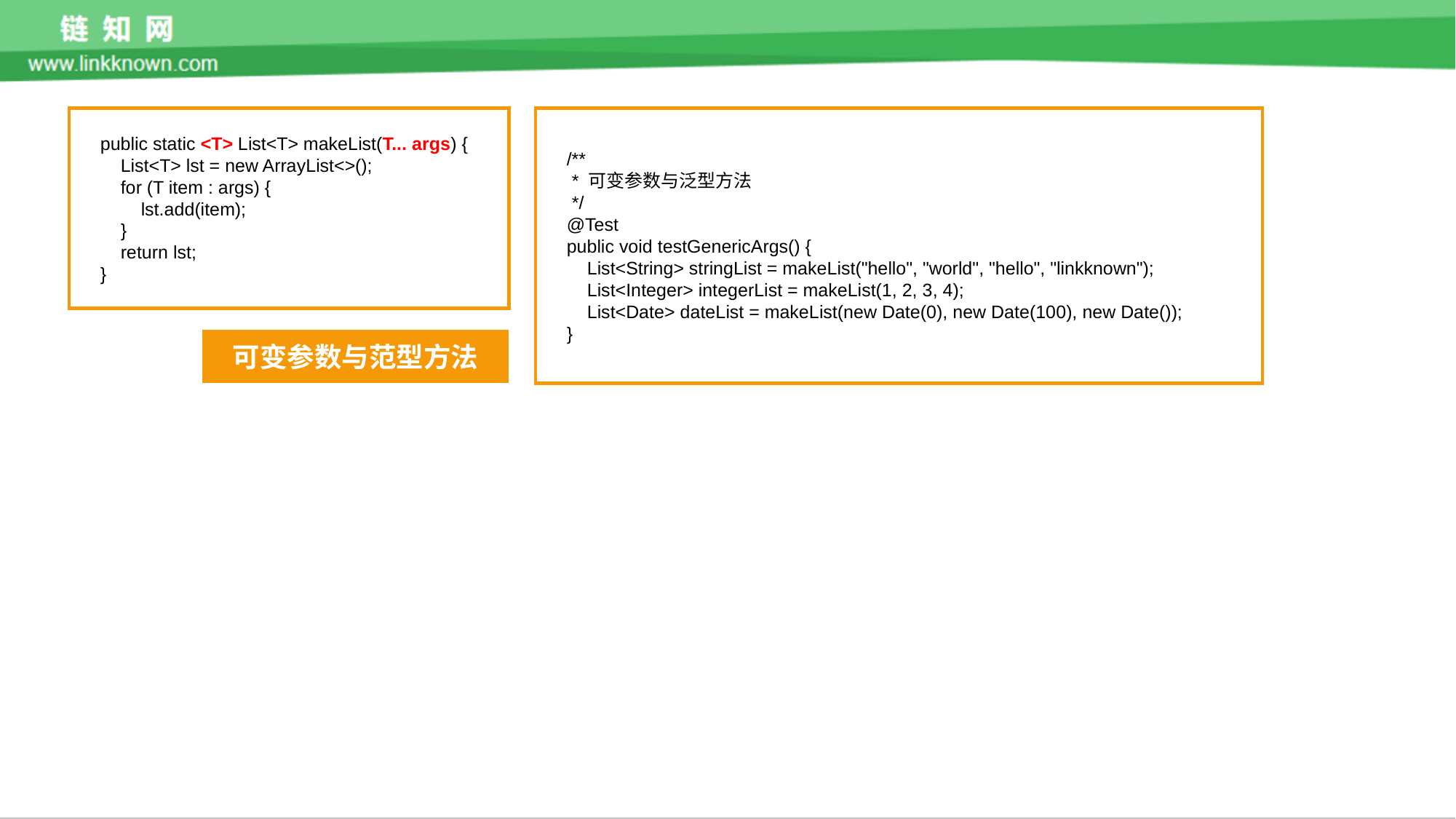

public static <T> List<T> makeList(T... args) {
        List<T> lst = new ArrayList<>();
        for (T item : args) {
            lst.add(item);
        }
        return lst;
    }
    /**
     * 可变参数与泛型方法
     */
    @Test
    public void testGenericArgs() {
        List<String> stringList = makeList("hello", "world", "hello", "linkknown");
        List<Integer> integerList = makeList(1, 2, 3, 4);
        List<Date> dateList = makeList(new Date(0), new Date(100), new Date());
    }
可变参数与范型方法